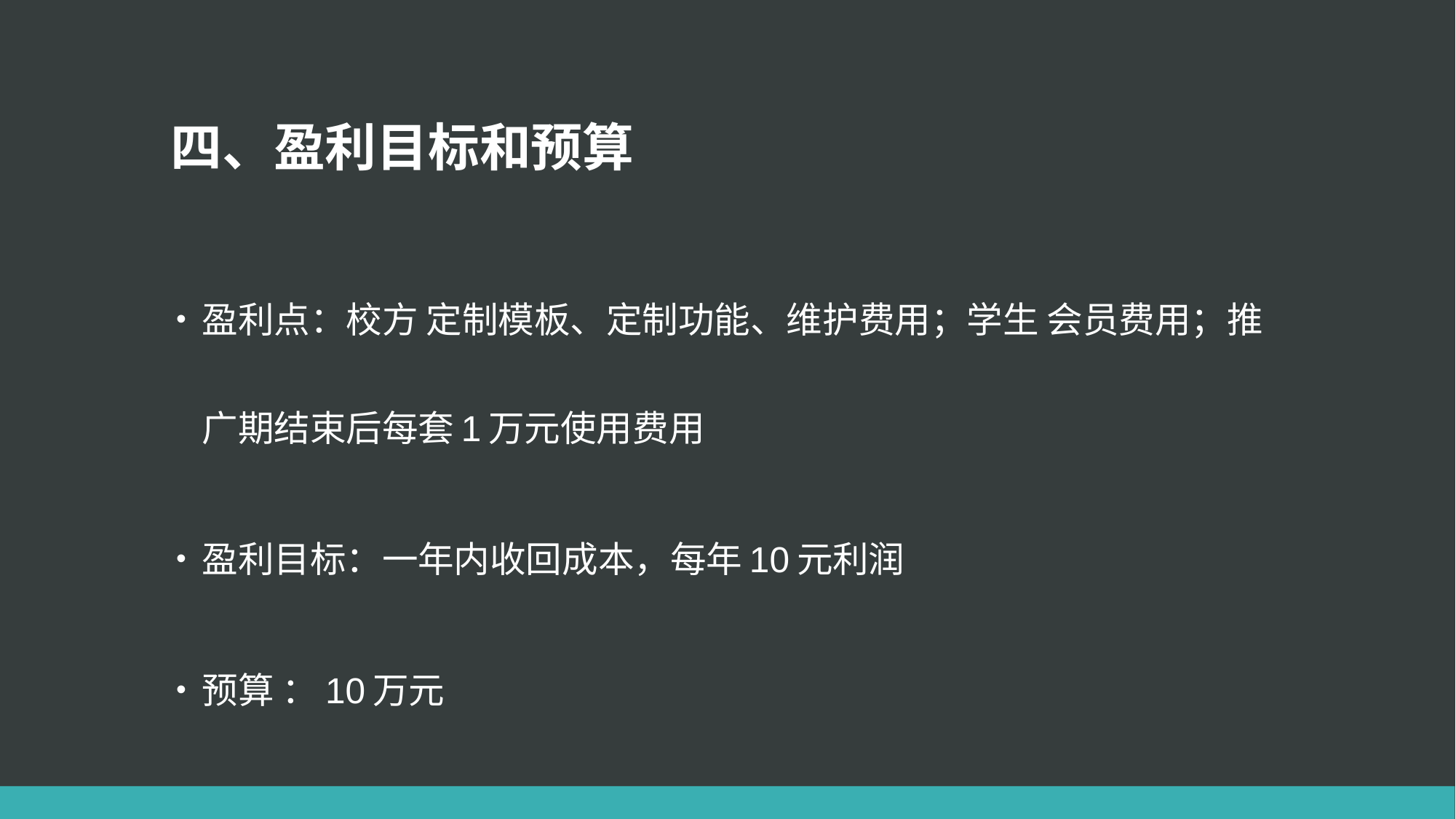

# 四、盈利目标和预算
盈利点：校方 定制模板、定制功能、维护费用；学生 会员费用；推广期结束后每套1万元使用费用
盈利目标：一年内收回成本，每年10元利润
预算 ：10万元